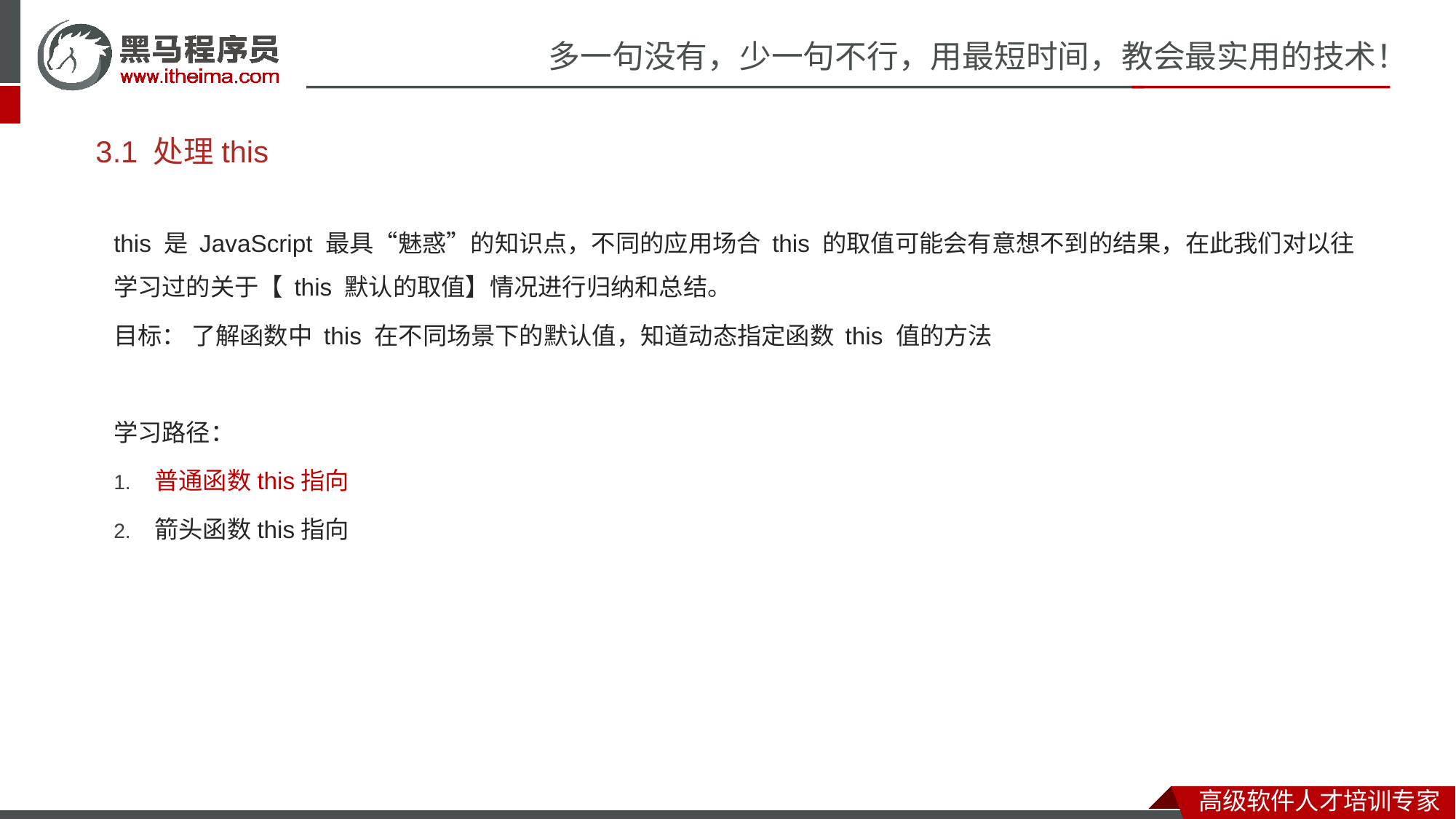

# 3.1 处理this

this 是 JavaScript 最具“魅惑”的知识点，不同的应用场合 this 的取值可能会有意想不到的结果，在此我们对以往学习过的关于【 this 默认的取值】情况进行归纳和总结。
目标： 了解函数中 this 在不同场景下的默认值，知道动态指定函数 this 值的方法

学习路径：
普通函数this指向
箭头函数this指向